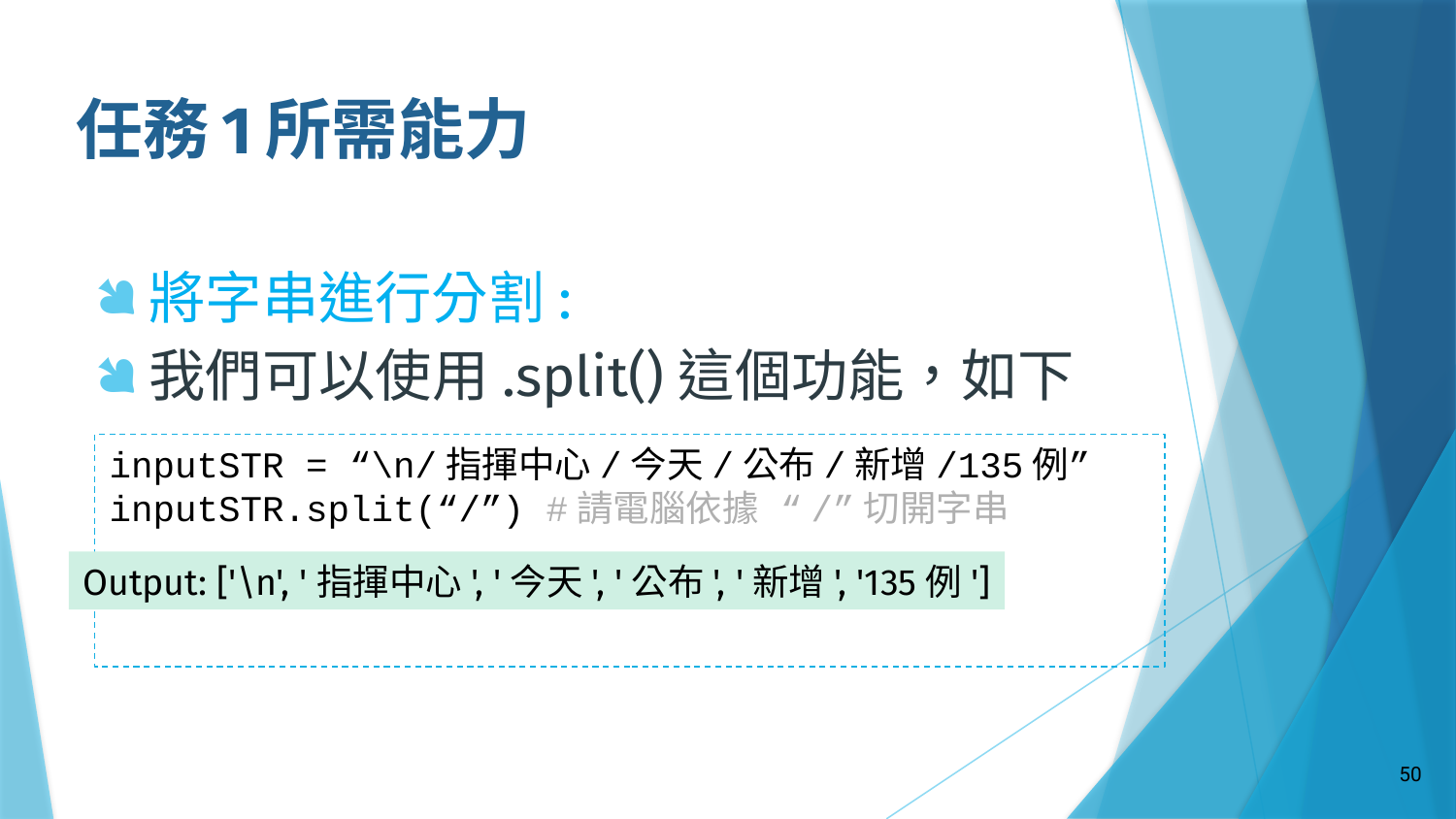

# 任務1所需能力
將字串進行分割:
我們可以使用.split()這個功能，如下
inputSTR = “\n/指揮中心/今天/公布/新增/135例”
inputSTR.split(“/”) #請電腦依據 “/”切開字串

Output: ['\n', '指揮中心', '今天', '公布', '新增', '135例']
50